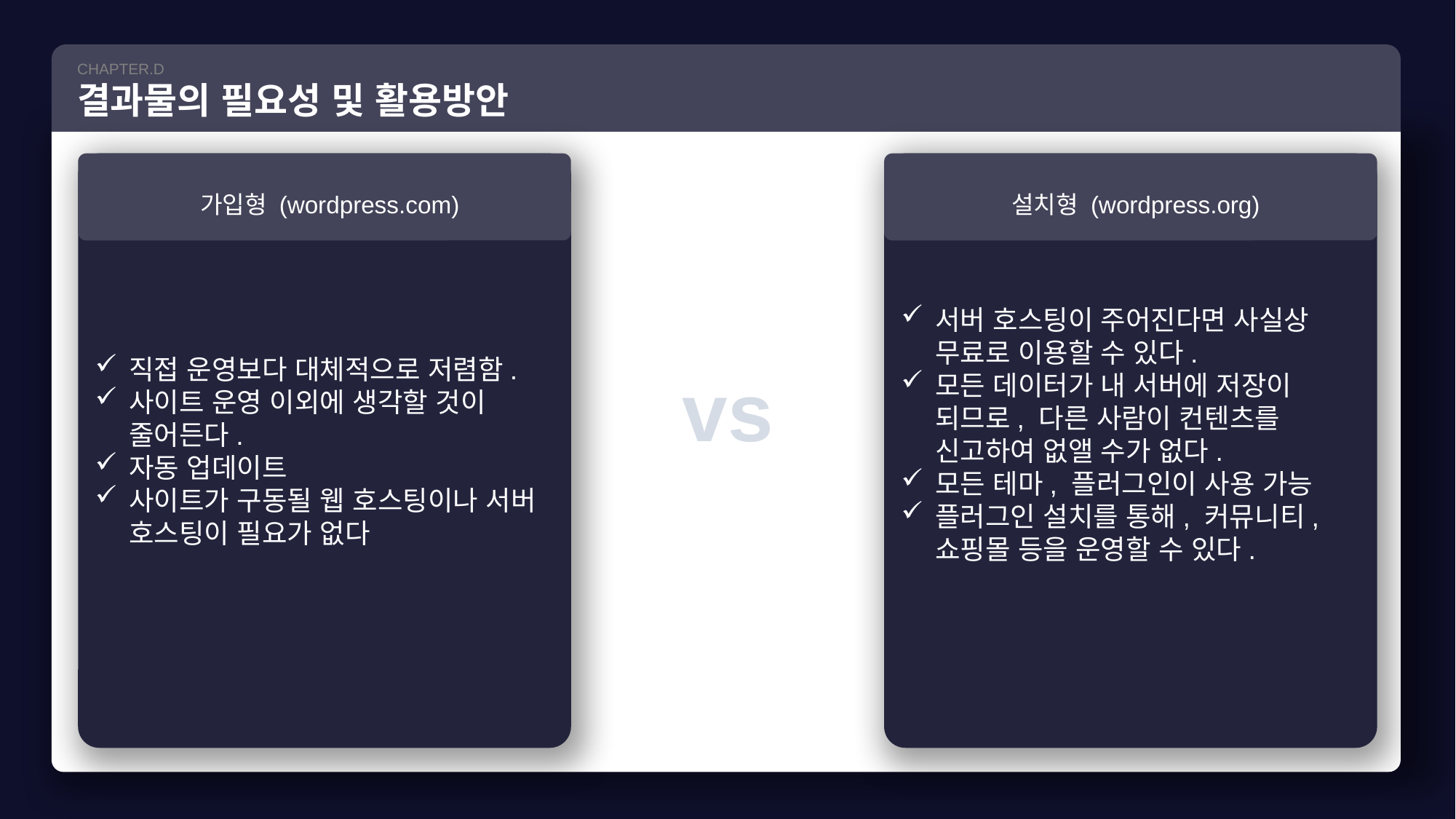

CHAPTER.D
결과물의 필요성 및 활용방안

직접 운영보다 대체적으로 저렴함.
사이트 운영 이외에 생각할 것이 줄어든다.
자동 업데이트
사이트가 구동될 웹 호스팅이나 서버 호스팅이 필요가 없다
가입형 (wordpress.com)
설치형 (wordpress.org)
서버 호스팅이 주어진다면 사실상 무료로 이용할 수 있다.
모든 데이터가 내 서버에 저장이 되므로, 다른 사람이 컨텐츠를 신고하여 없앨 수가 없다.
모든 테마, 플러그인이 사용 가능
플러그인 설치를 통해, 커뮤니티, 쇼핑몰 등을 운영할 수 있다.

vs